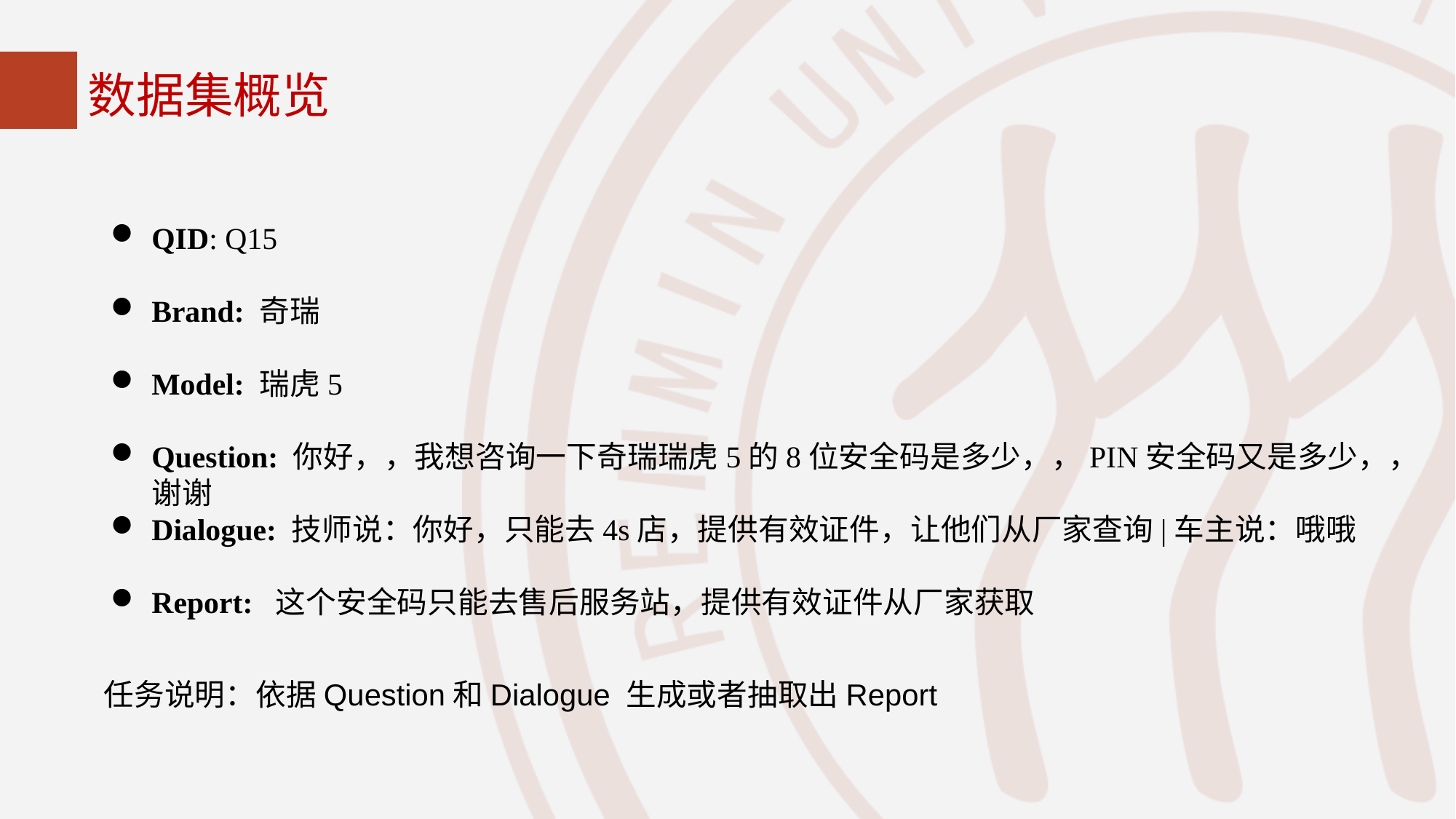

数据集概览

QID: Q15

Brand: 奇瑞

Model: 瑞虎5

Question: 你好，，我想咨询一下奇瑞瑞虎5的8位安全码是多少，，PIN安全码又是多少，，谢谢
Dialogue: 技师说：你好，只能去4s店，提供有效证件，让他们从厂家查询|车主说：哦哦

Report:  这个安全码只能去售后服务站，提供有效证件从厂家获取
任务说明：依据Question和Dialogue 生成或者抽取出Report